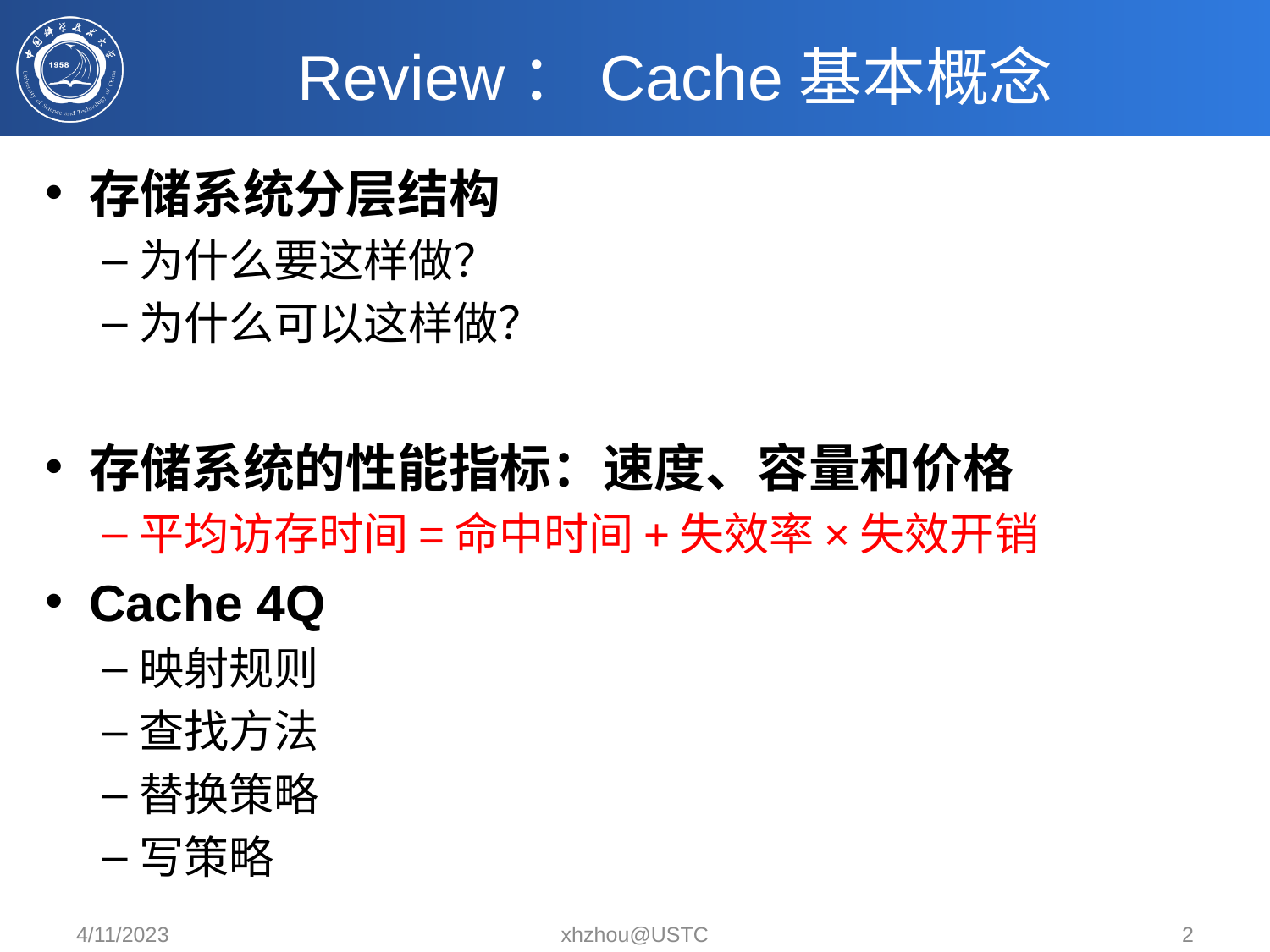

# Review：Cache基本概念
存储系统分层结构
为什么要这样做？
为什么可以这样做？

存储系统的性能指标：速度、容量和价格
平均访存时间=命中时间+失效率×失效开销
Cache 4Q
映射规则
查找方法
替换策略
写策略
4/11/2023
xhzhou@USTC
2